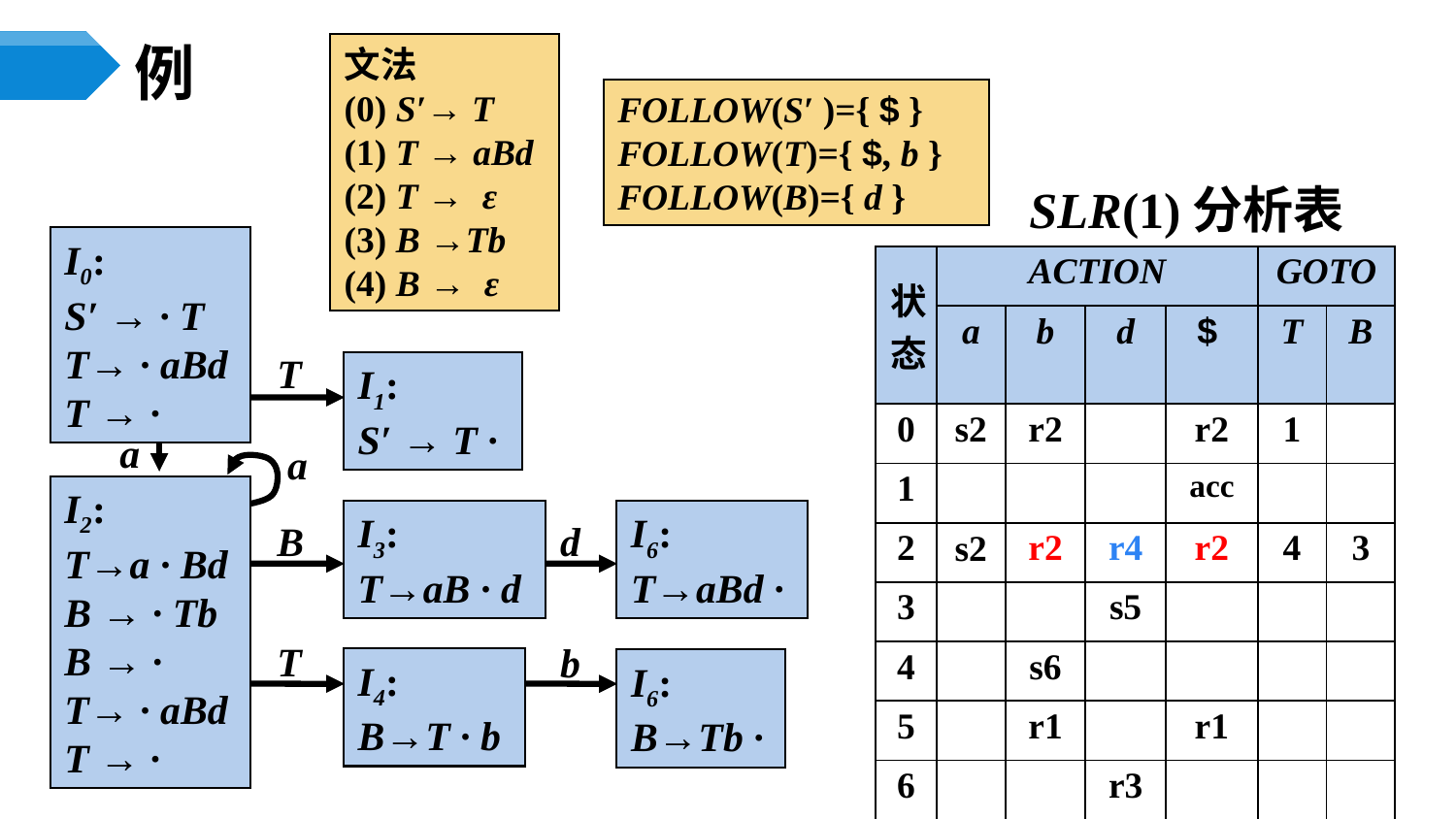

文法
(0) S′→ T
(1) T → aBd
(2) T →  ε
(3) B →Tb
(4) B →  ε
# 例
FOLLOW(S′ )={ $ }
FOLLOW(T)={ $, b }
FOLLOW(B)={ d }
SLR(1)分析表
I0:
S′ → · T
T→ · aBd
T → ·
T
I1:
S′ → T ·

a
a

I2:
T→a · Bd
B → · Tb
B → ·
T→ · aBd
T → ·
I3:
T→aB · d
I6:
T→aBd ·
B
d

T
b
I4:
B→T · b
I6:
B→Tb ·

| 状态 | ACTION |  |  |  | GOTO |  |
| --- | --- | --- | --- | --- | --- | --- |
|  | a | b | d | $ | T | B |
| 0 | s2 | r2 |  | r2 | 1 |  |
| 1 |  |  |  | acc |  |  |
| 2 | s2 | r2 | r4 | r2 | 4 | 3 |
| 3 |  |  | s5 |  |  |  |
| 4 |  | s6 |  |  |  |  |
| 5 |  | r1 |  | r1 |  |  |
| 6 |  |  | r3 |  |  |  |